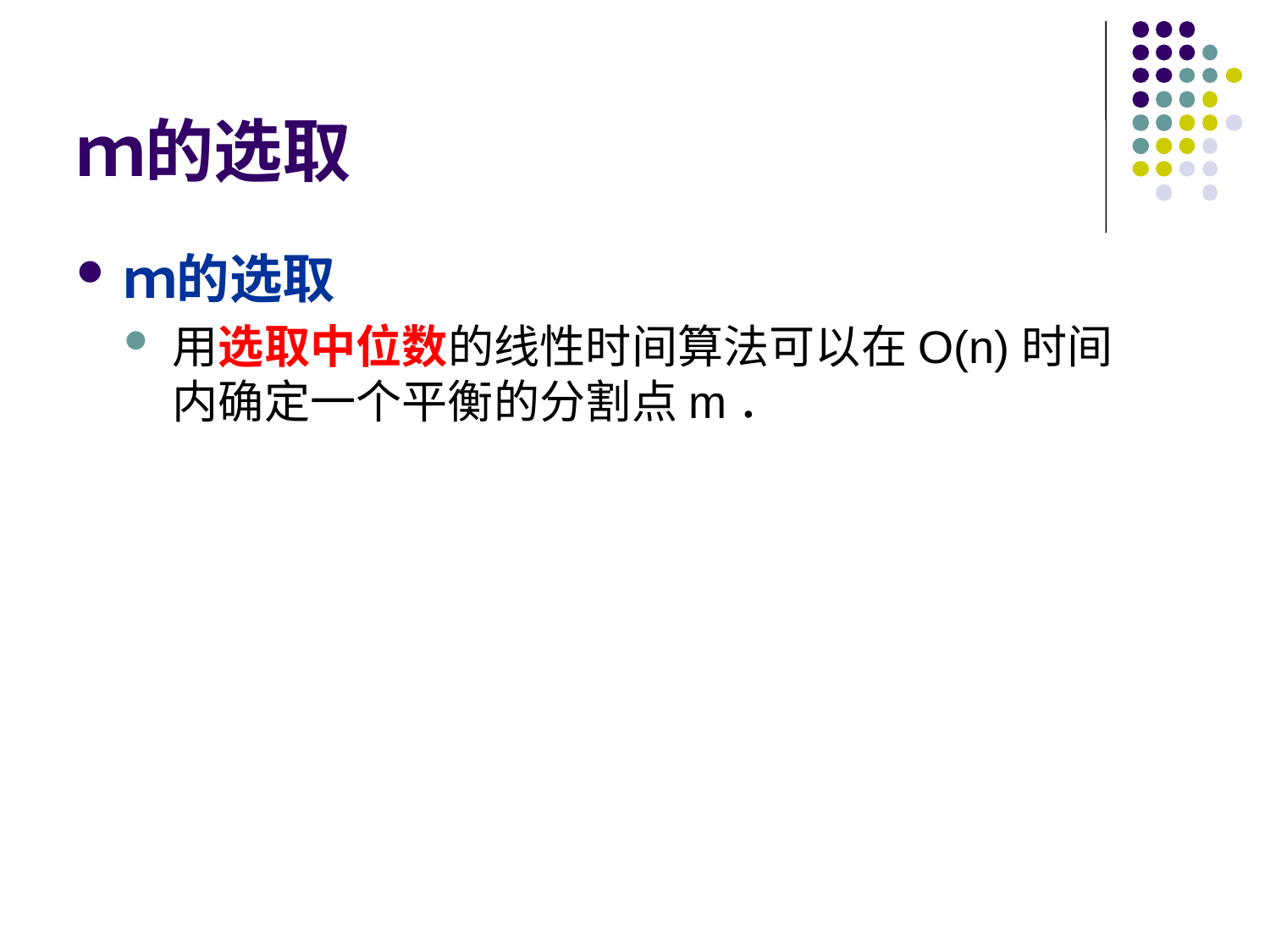

# ｍ的选取
ｍ的选取
用选取中位数的线性时间算法可以在O(n)时间内确定一个平衡的分割点m．